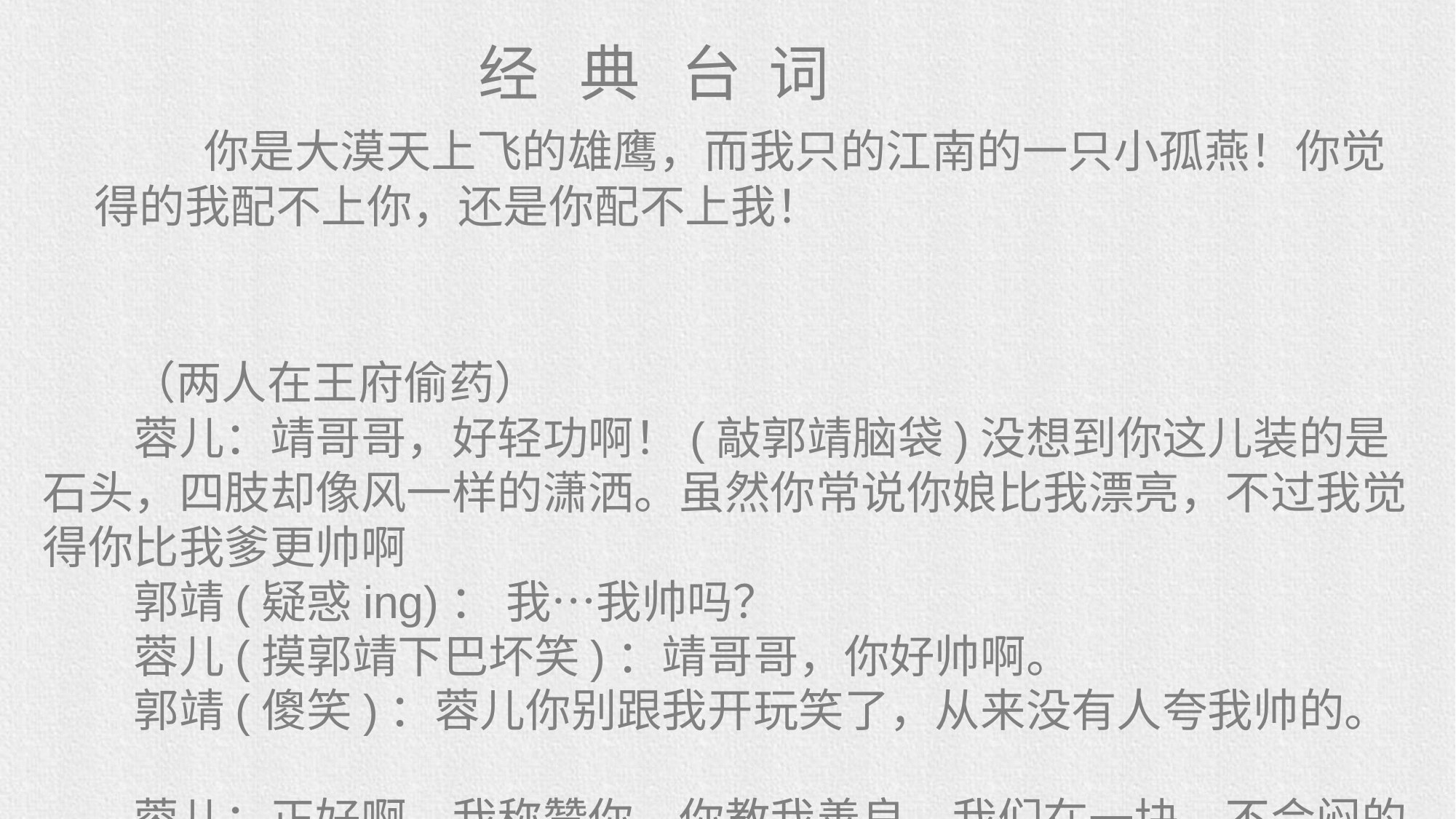

经   典   台  词
         你是大漠天上飞的雄鹰，而我只的江南的一只小孤燕！你觉得的我配不上你，还是你配不上我！
       （两人在王府偷药）
　　蓉儿：靖哥哥，好轻功啊！(敲郭靖脑袋)没想到你这儿装的是石头，四肢却像风一样的潇洒。虽然你常说你娘比我漂亮，不过我觉得你比我爹更帅啊
　　郭靖(疑惑ing)： 我…我帅吗？
　　蓉儿(摸郭靖下巴坏笑)：靖哥哥，你好帅啊。
　　郭靖(傻笑)：蓉儿你别跟我开玩笑了，从来没有人夸我帅的。
　　蓉儿：正好啊，我称赞你，你教我善良，我们在一块，不会闷的。